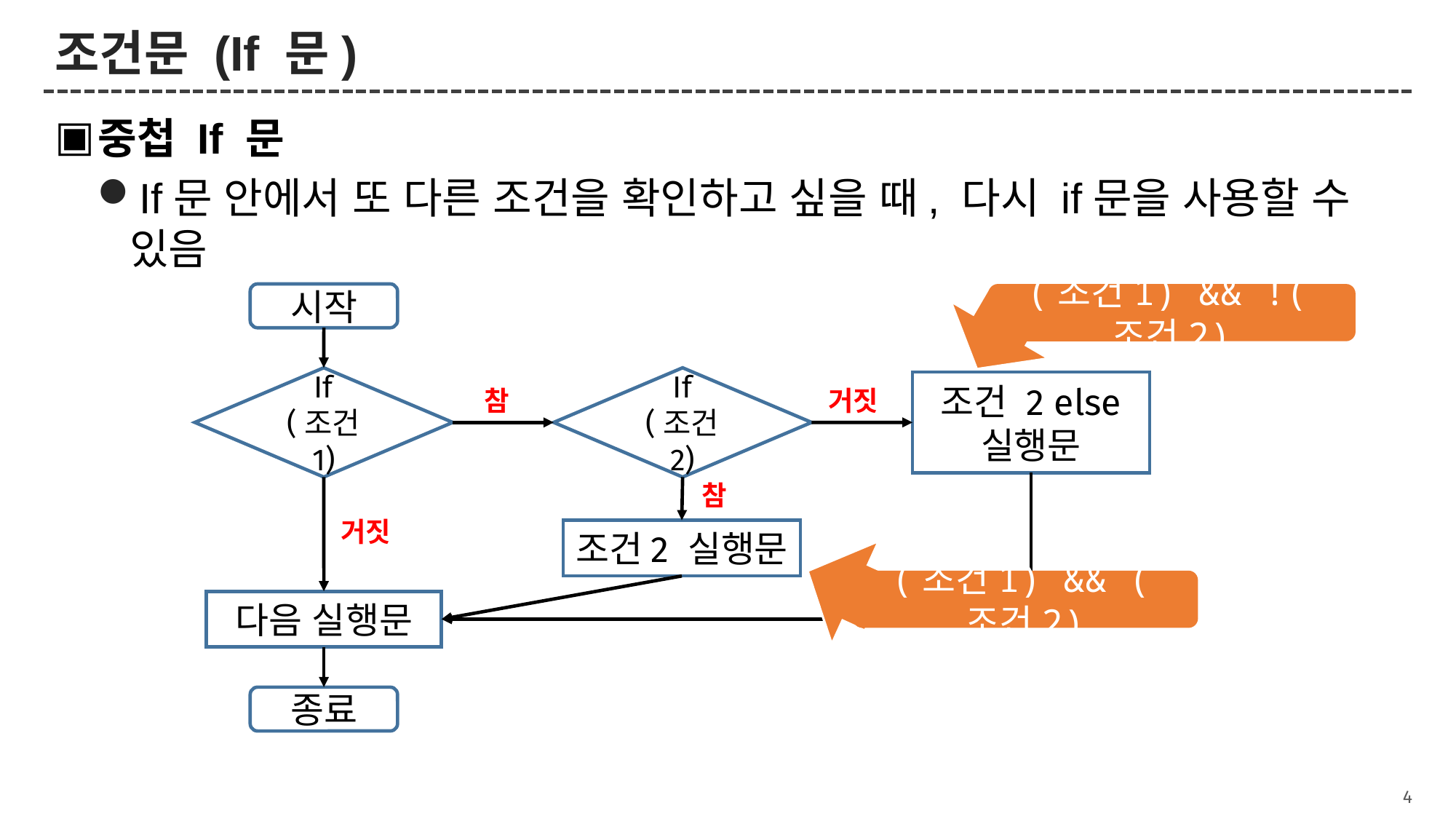

# 조건문 (If 문)
중첩 If 문
If문 안에서 또 다른 조건을 확인하고 싶을 때, 다시 if문을 사용할 수 있음

시작
If
(조건 2)
If
(조건 1)
조건 2 else 실행문
조건2 실행문
다음 실행문
종료

(조건1) && !(조건2)
참
거짓
참
거짓

(조건1) && (조건2)